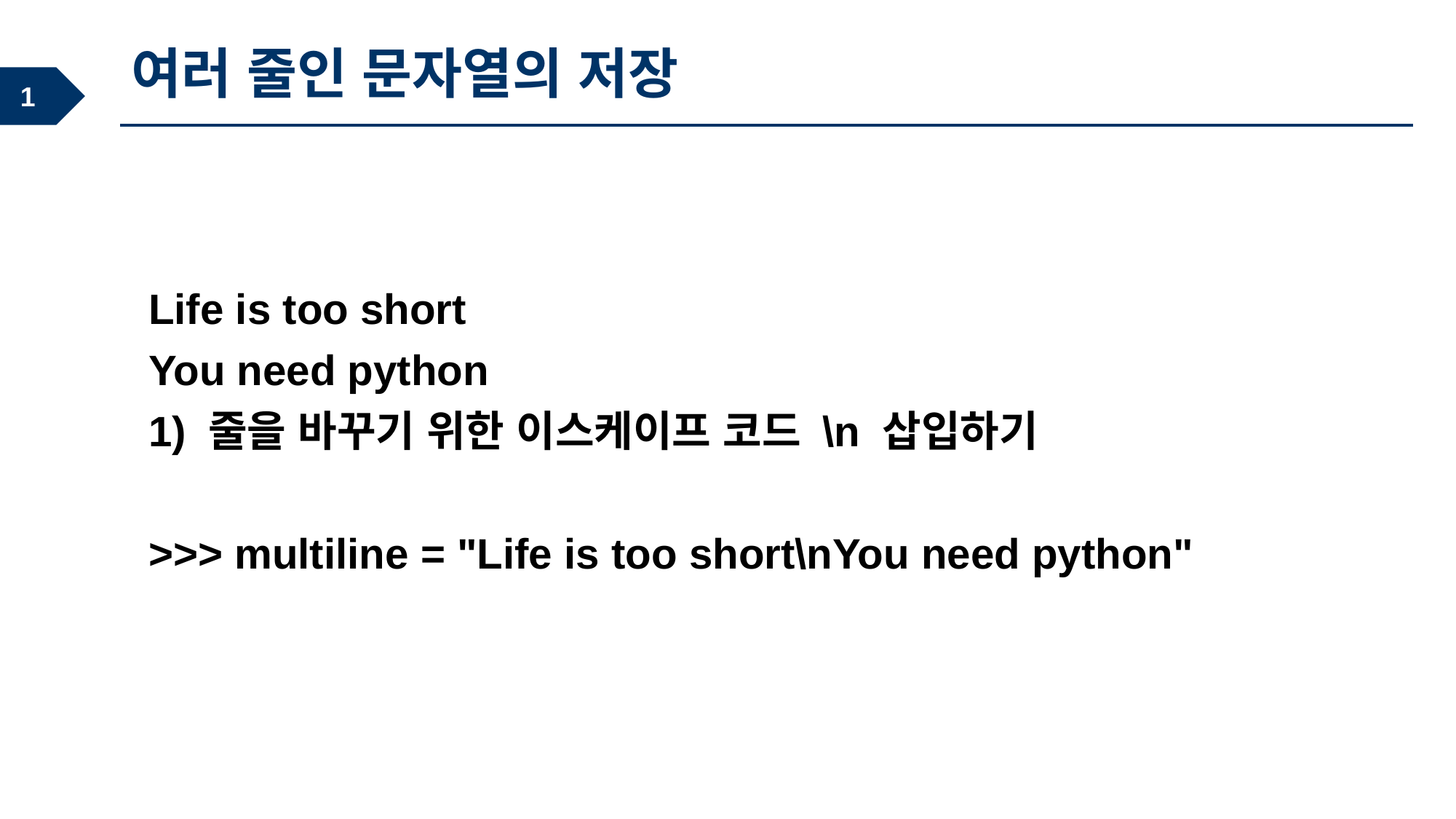

여러 줄인 문자열의 저장
Life is too short
You need python
1) 줄을 바꾸기 위한 이스케이프 코드 \n 삽입하기

>>> multiline = "Life is too short\nYou need python"